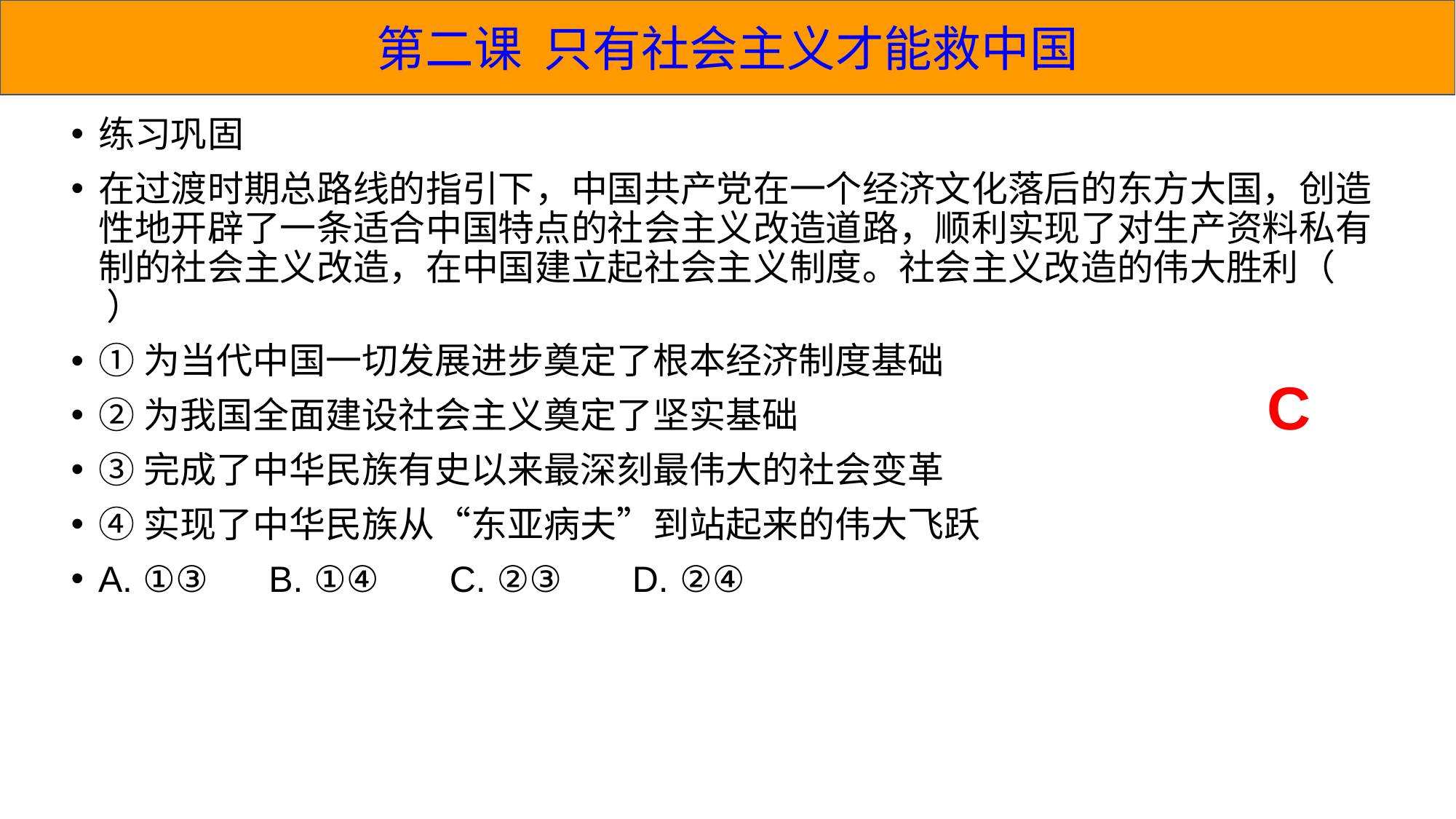

第二课  只有社会主义才能救中国
练习巩固
在过渡时期总路线的指引下，中国共产党在一个经济文化落后的东方大国，创造性地开辟了一条适合中国特点的社会主义改造道路，顺利实现了对生产资料私有制的社会主义改造，在中国建立起社会主义制度。社会主义改造的伟大胜利（  ）
①为当代中国一切发展进步奠定了根本经济制度基础
②为我国全面建设社会主义奠定了坚实基础
③完成了中华民族有史以来最深刻最伟大的社会变革
④实现了中华民族从“东亚病夫”到站起来的伟大飞跃
A. ①③      B. ①④       C. ②③       D. ②④
C